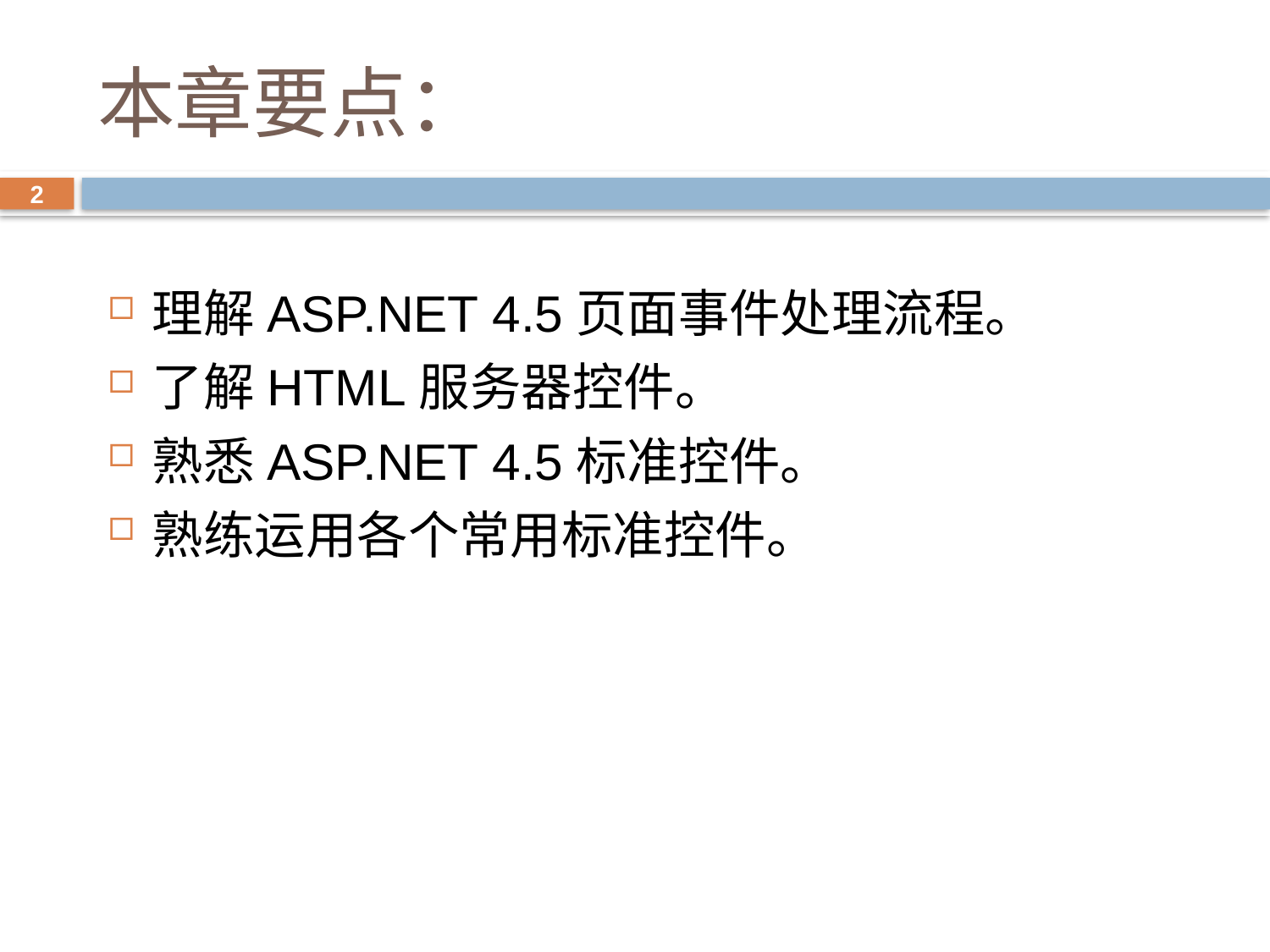

# 本章要点：
2
理解ASP.NET 4.5页面事件处理流程。
了解HTML服务器控件。
熟悉ASP.NET 4.5标准控件。
熟练运用各个常用标准控件。